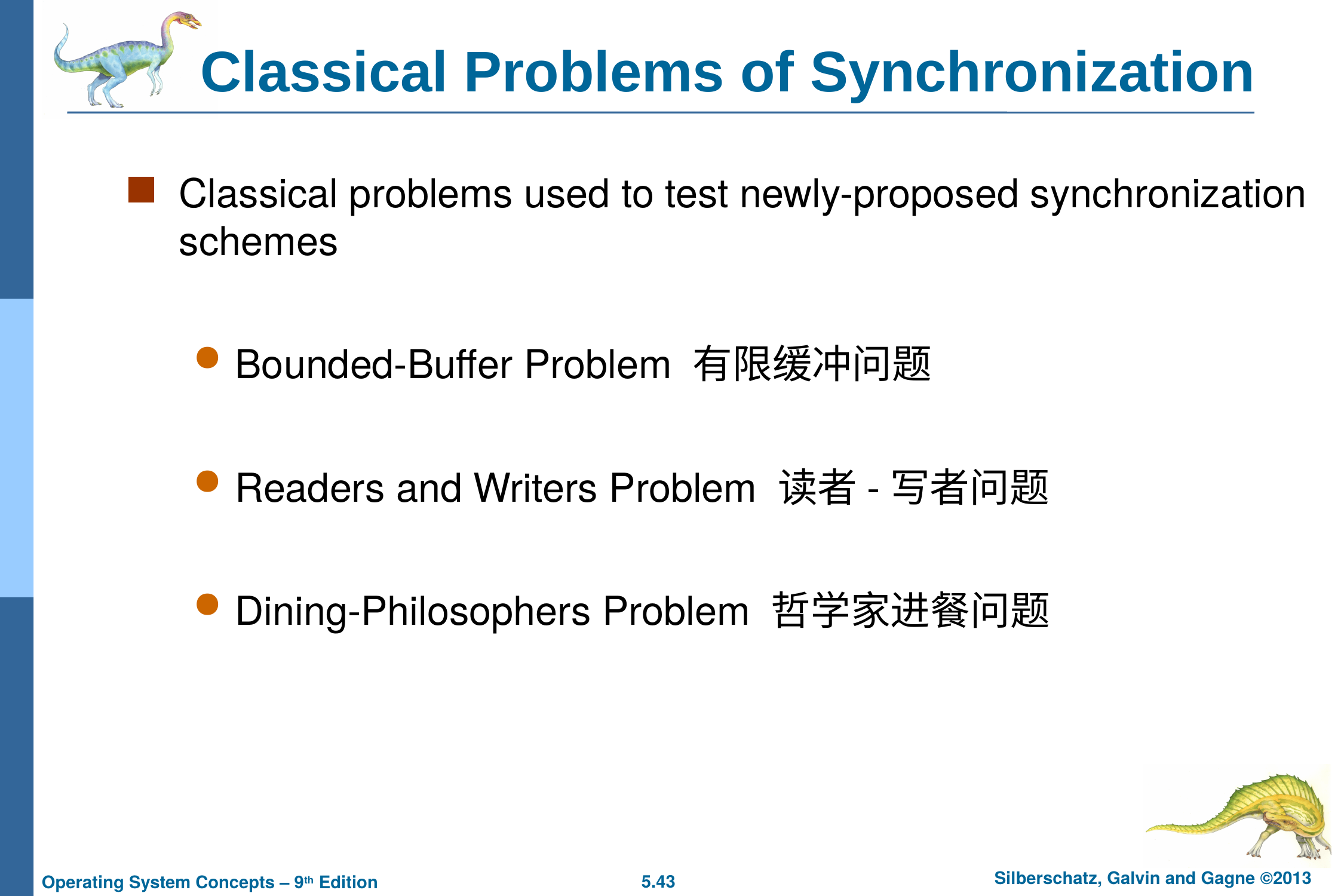

# Classical Problems of Synchronization
Classical problems used to test newly-proposed synchronization schemes

Bounded-Buffer Problem 有限缓冲问题

Readers and Writers Problem 读者-写者问题

Dining-Philosophers Problem 哲学家进餐问题